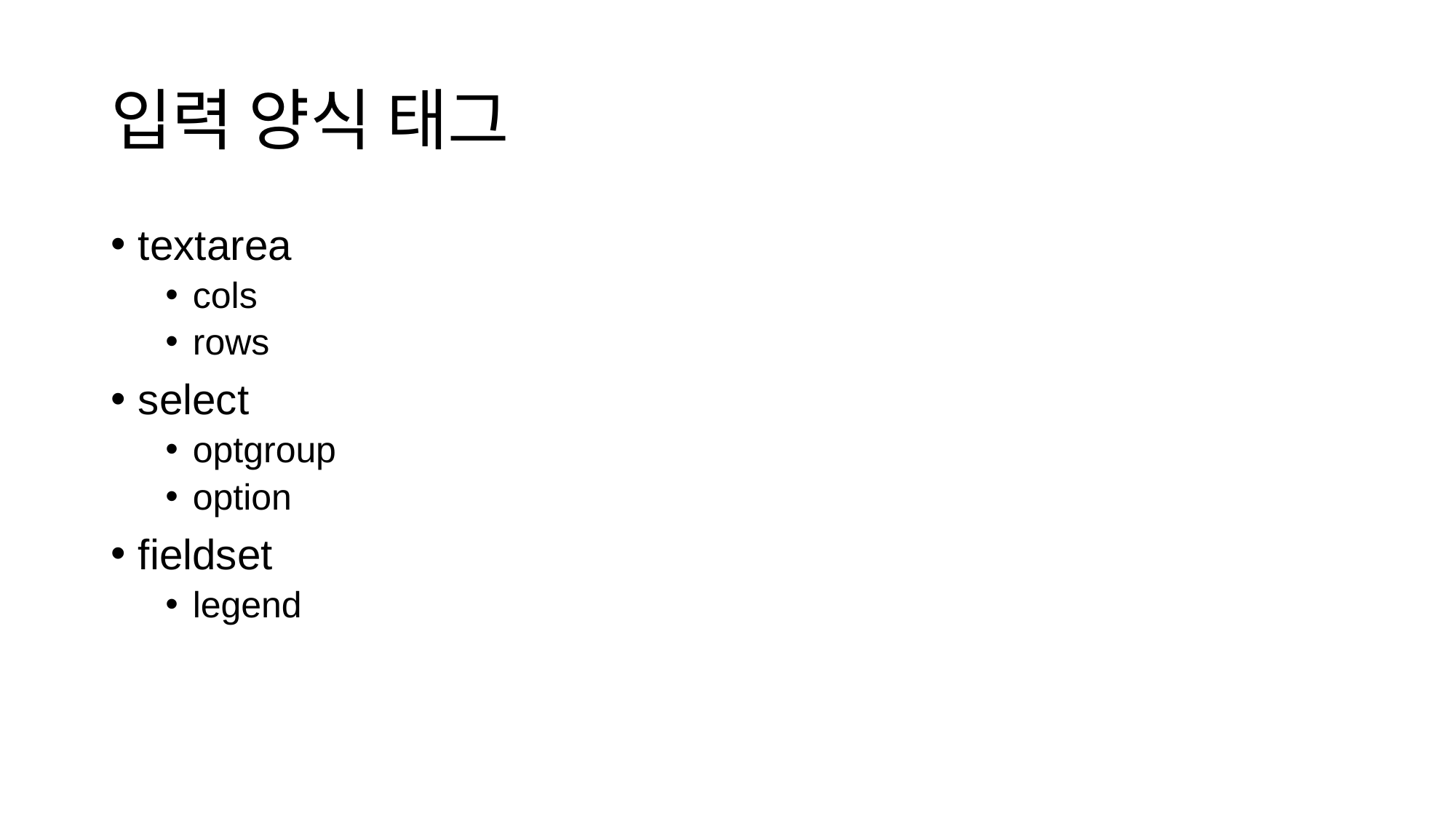

# 입력 양식 태그
textarea
cols
rows
select
optgroup
option
fieldset
legend